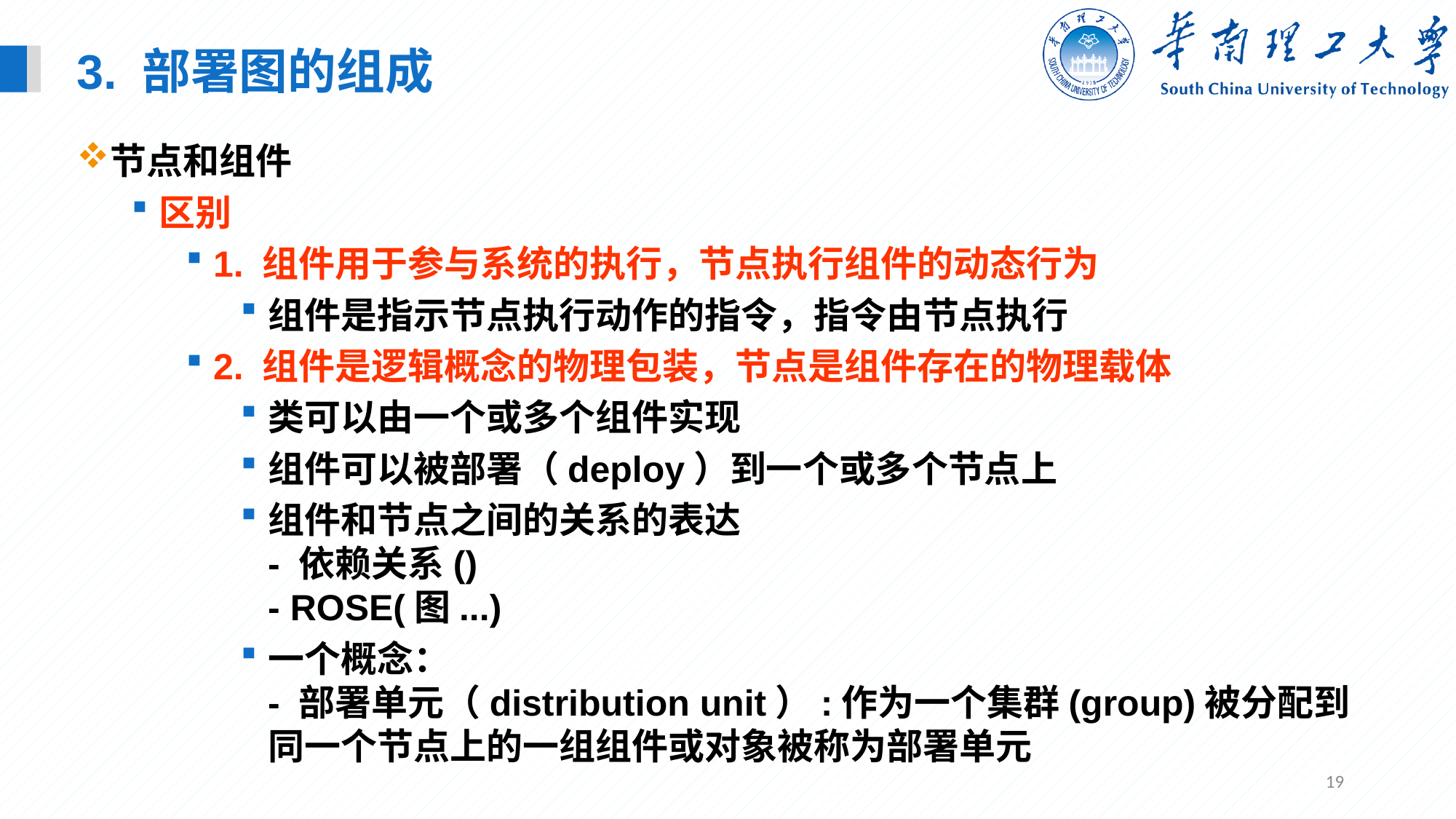

3. 部署图的组成
节点和组件
区别
1. 组件用于参与系统的执行，节点执行组件的动态行为
组件是指示节点执行动作的指令，指令由节点执行
2. 组件是逻辑概念的物理包装，节点是组件存在的物理载体
类可以由一个或多个组件实现
组件可以被部署（deploy）到一个或多个节点上
组件和节点之间的关系的表达
- 依赖关系()
- ROSE(图...)
一个概念：
- 部署单元（distribution unit）:作为一个集群(group)被分配到同一个节点上的一组组件或对象被称为部署单元
19